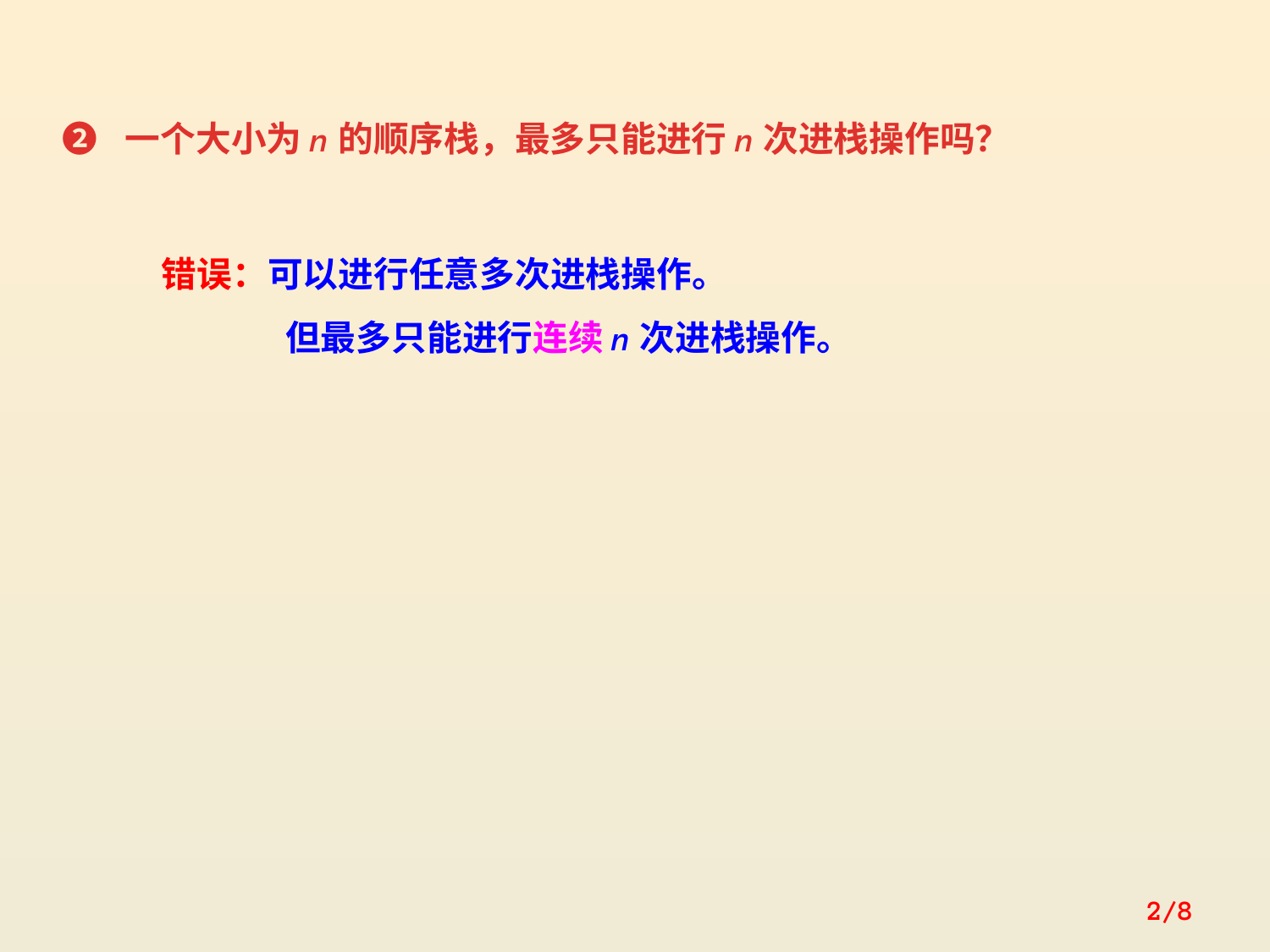

❷ 一个大小为n的顺序栈，最多只能进行n次进栈操作吗？
错误：可以进行任意多次进栈操作。
      但最多只能进行连续n次进栈操作。
2/8